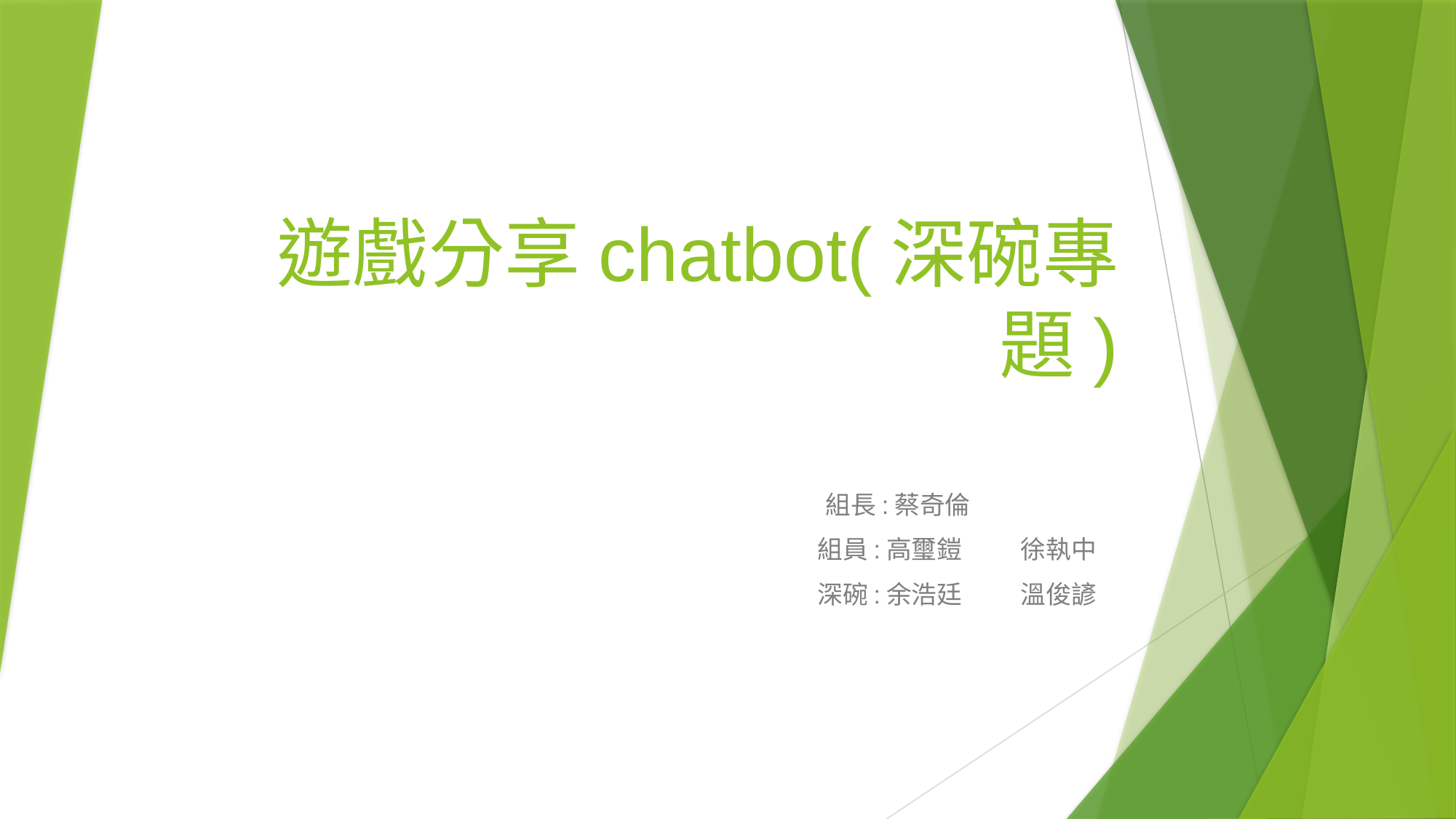

# 遊戲分享chatbot(深碗專題)
	     組長:蔡奇倫
組員:高璽鎧	徐執中
深碗:余浩廷	溫俊諺